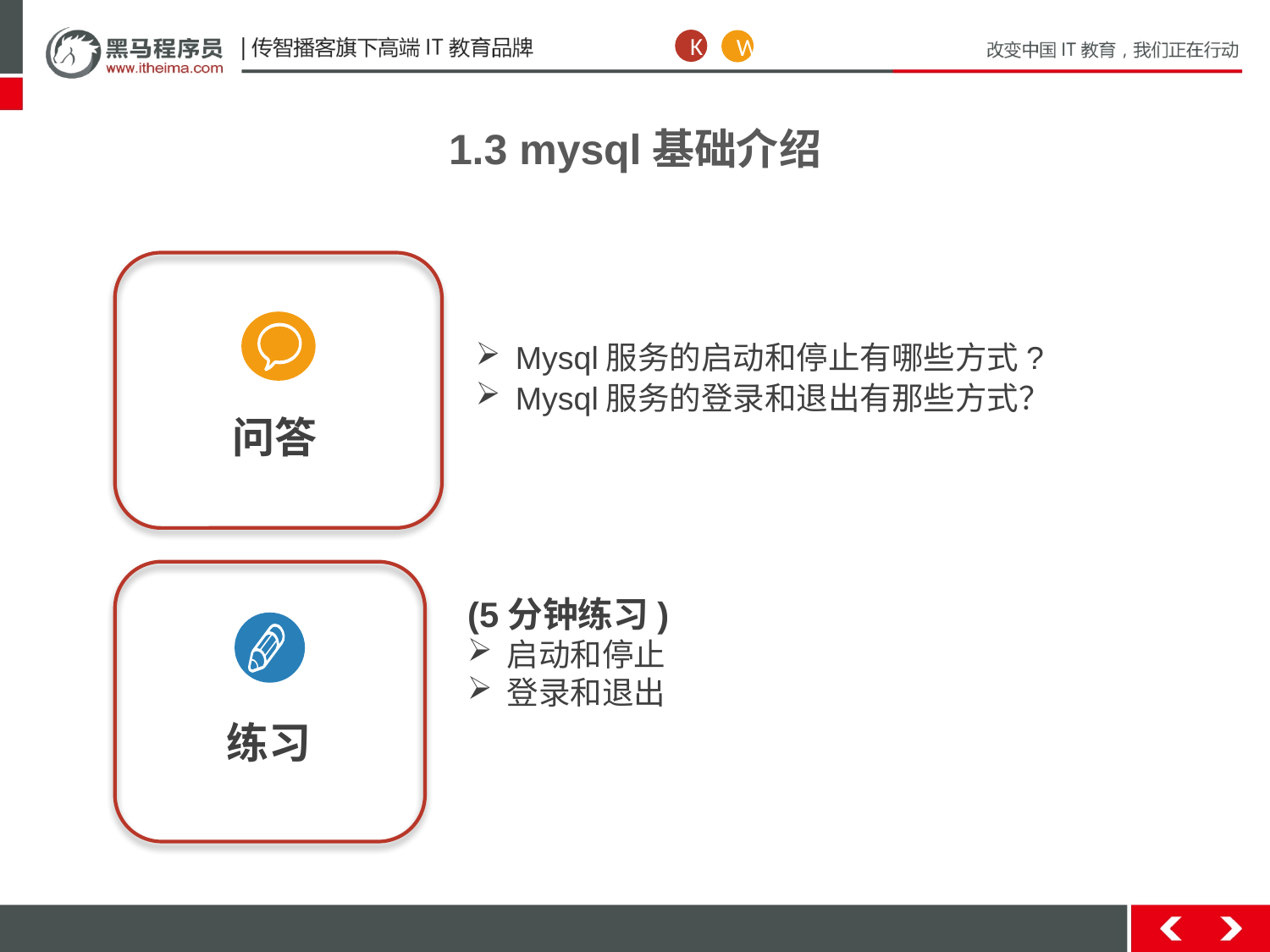

K
W
1.3 mysql基础介绍

问答
Mysql服务的启动和停止有哪些方式?
Mysql服务的登录和退出有那些方式？

练习
(5分钟练习)
启动和停止
登录和退出